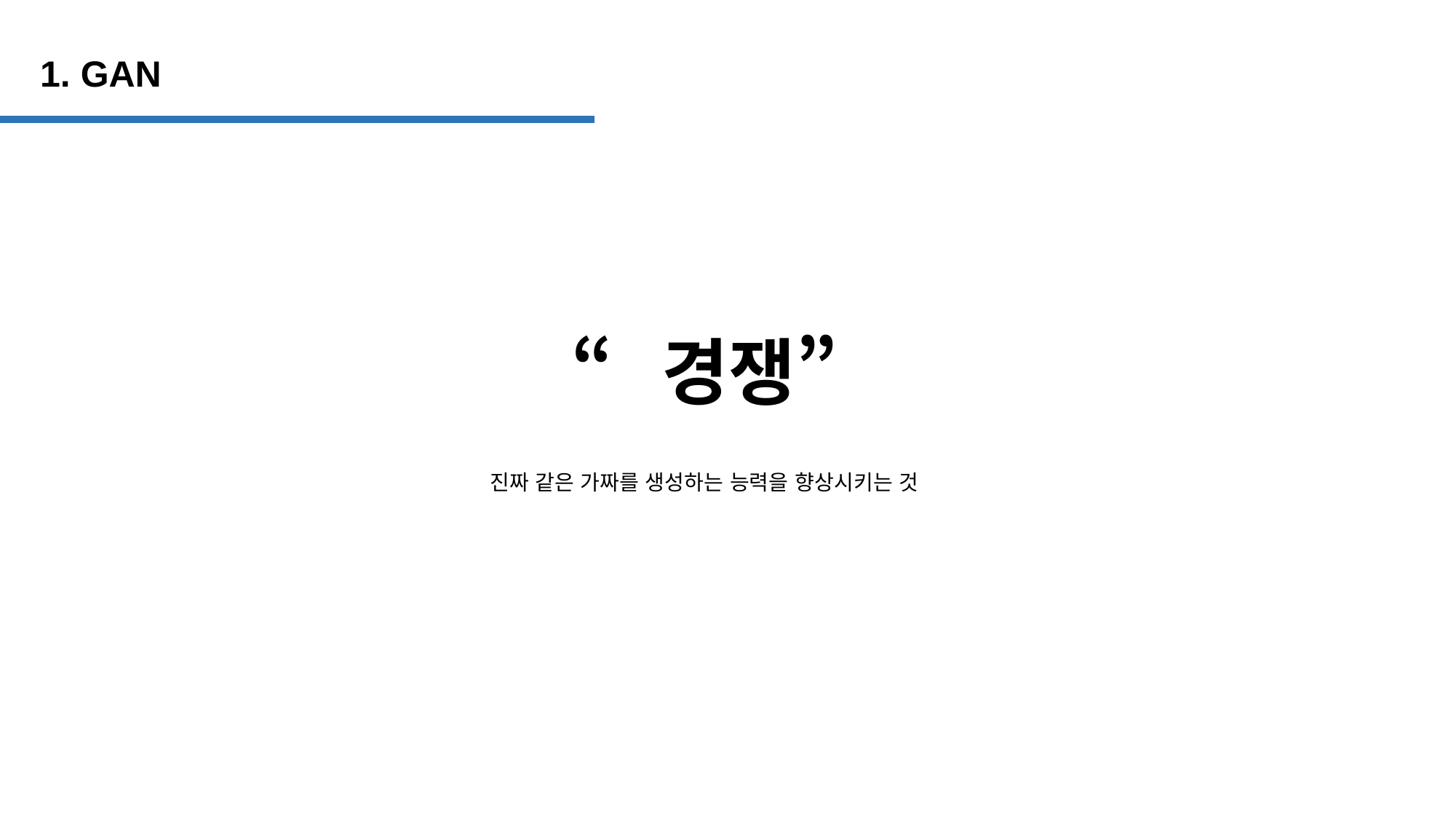

1. GAN
“경쟁”
진짜 같은 가짜를 생성하는 능력을 향상시키는 것